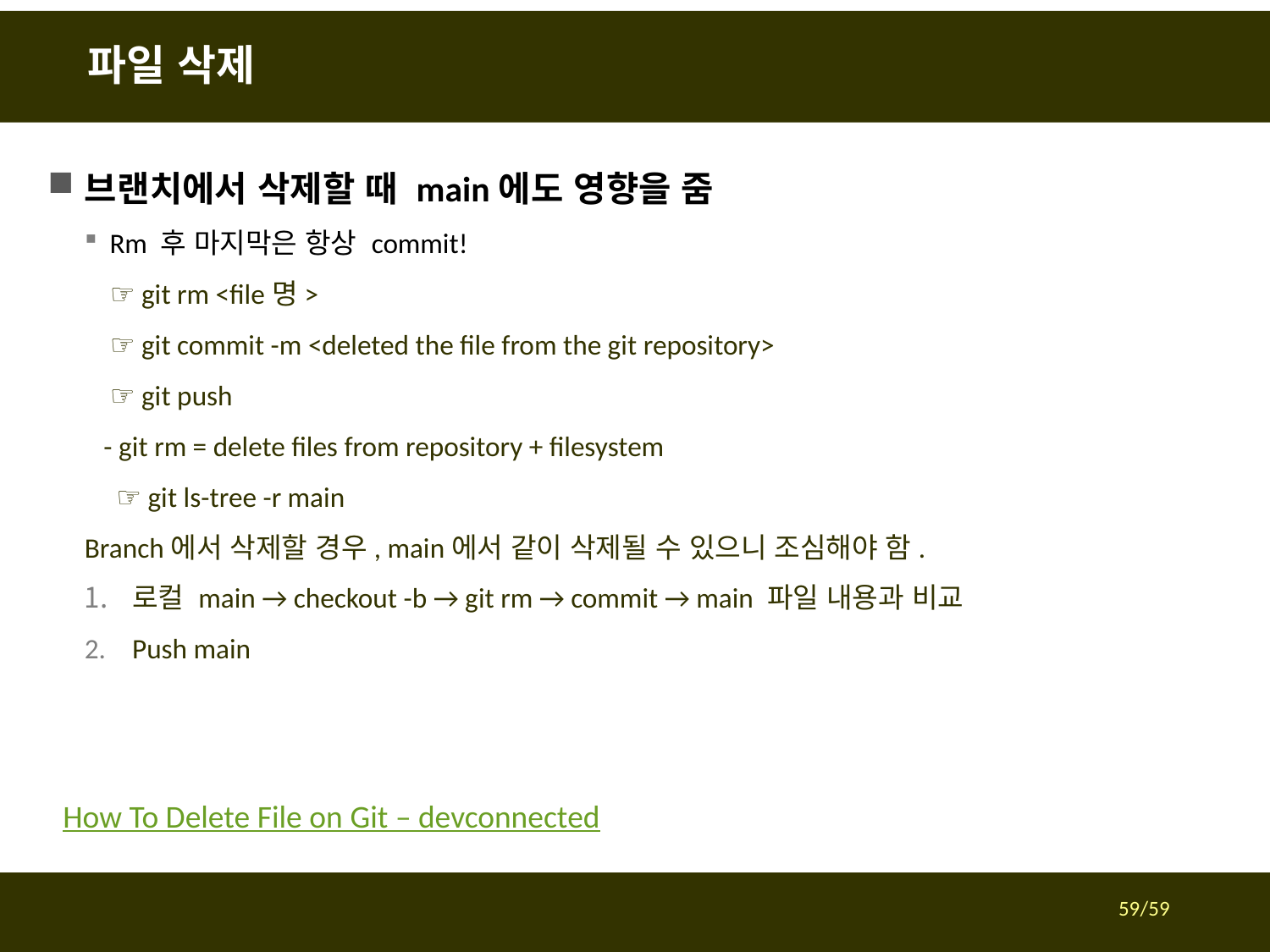

# 파일 삭제
브랜치에서 삭제할 때 main에도 영향을 줌
Rm 후 마지막은 항상 commit!
    ☞ git rm <file명>
    ☞ git commit -m <deleted the file from the git repository>
    ☞ git push
   - git rm = delete files from repository + filesystem
     ☞ git ls-tree -r main
Branch에서 삭제할 경우, main에서 같이 삭제될 수 있으니 조심해야 함.
로컬 main → checkout -b → git rm → commit → main 파일 내용과 비교
Push main

How To Delete File on Git – devconnected
59/59